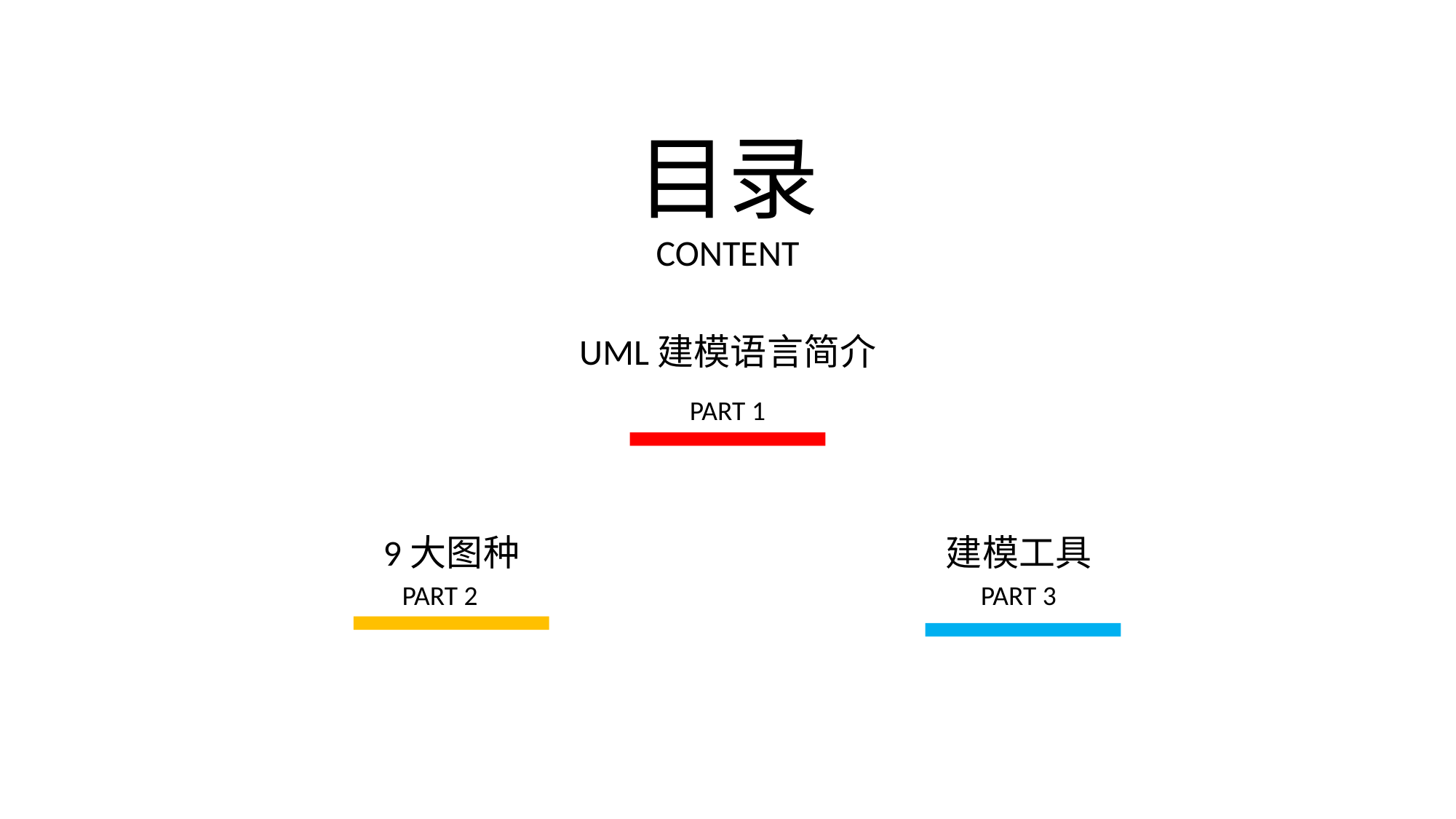

目录
CONTENT
UML建模语言简介
PART 1

9大图种
建模工具
PART 2
PART 3